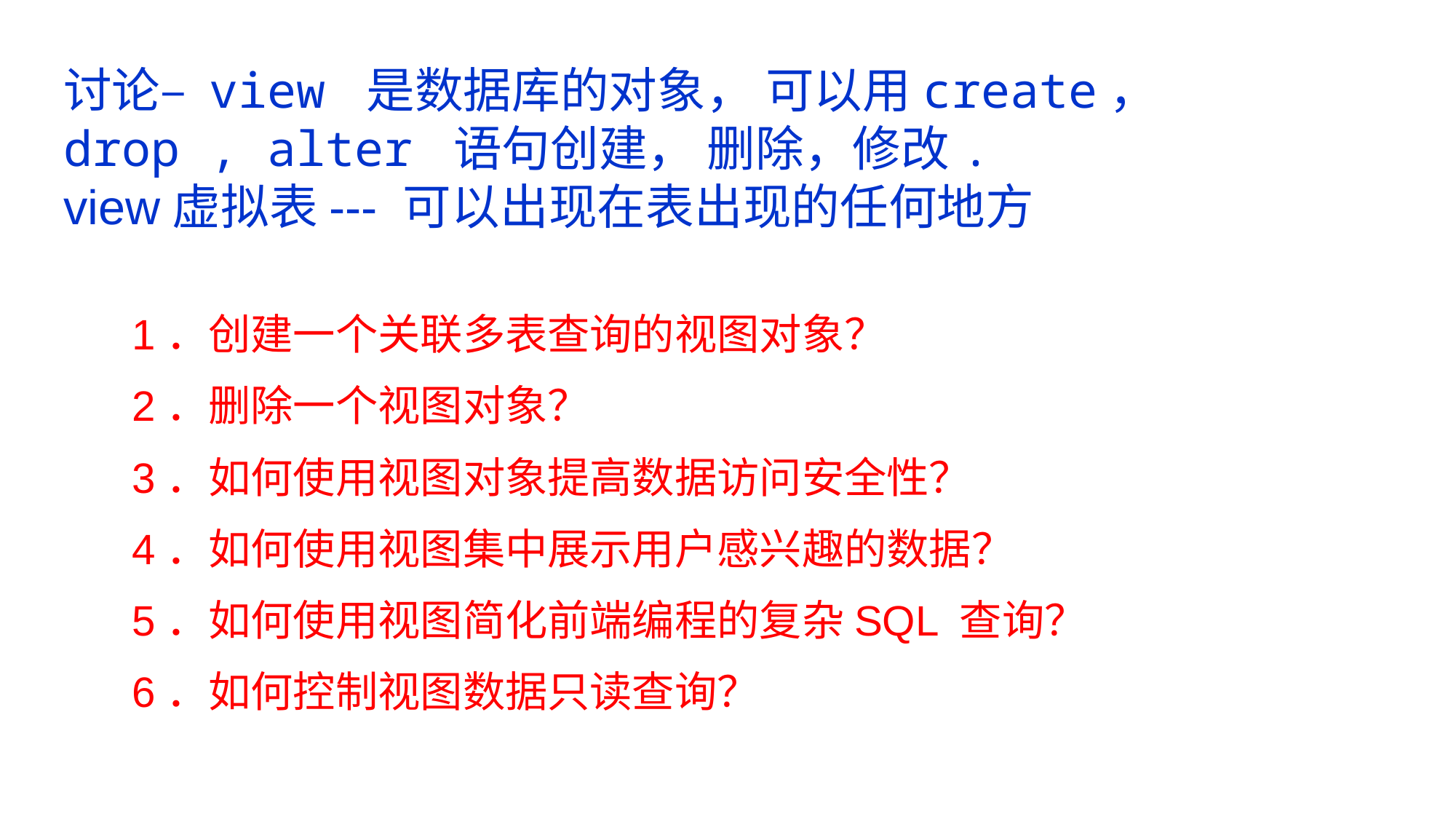

讨论– view 是数据库的对象， 可以用create， drop , alter 语句创建， 删除，修改.
view虚拟表--- 可以出现在表出现的任何地方
1．创建一个关联多表查询的视图对象？
2．删除一个视图对象？
3．如何使用视图对象提高数据访问安全性？
4．如何使用视图集中展示用户感兴趣的数据？
5．如何使用视图简化前端编程的复杂SQL 查询？
6．如何控制视图数据只读查询？